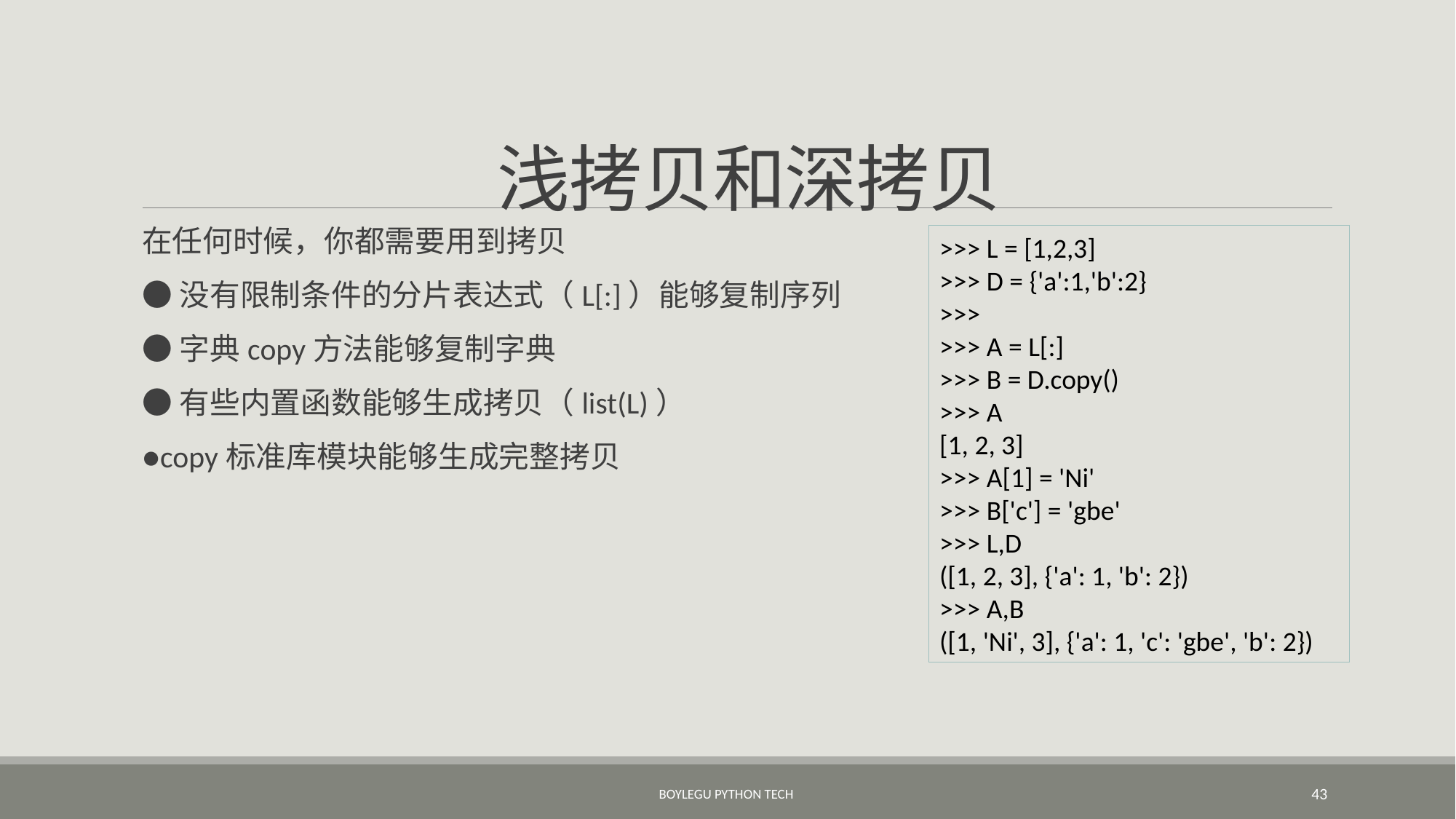

浅拷贝和深拷贝
在任何时候，你都需要用到拷贝
●没有限制条件的分片表达式（L[:]）能够复制序列
●字典copy方法能够复制字典
●有些内置函数能够生成拷贝（list(L)）
●copy标准库模块能够生成完整拷贝

>>> L = [1,2,3]
>>> D = {'a':1,'b':2}
>>>
>>> A = L[:]
>>> B = D.copy()
>>> A
[1, 2, 3]
>>> A[1] = 'Ni'
>>> B['c'] = 'gbe'
>>> L,D
([1, 2, 3], {'a': 1, 'b': 2})
>>> A,B
([1, 'Ni', 3], {'a': 1, 'c': 'gbe', 'b': 2})
BoyleGu Python Tech
43